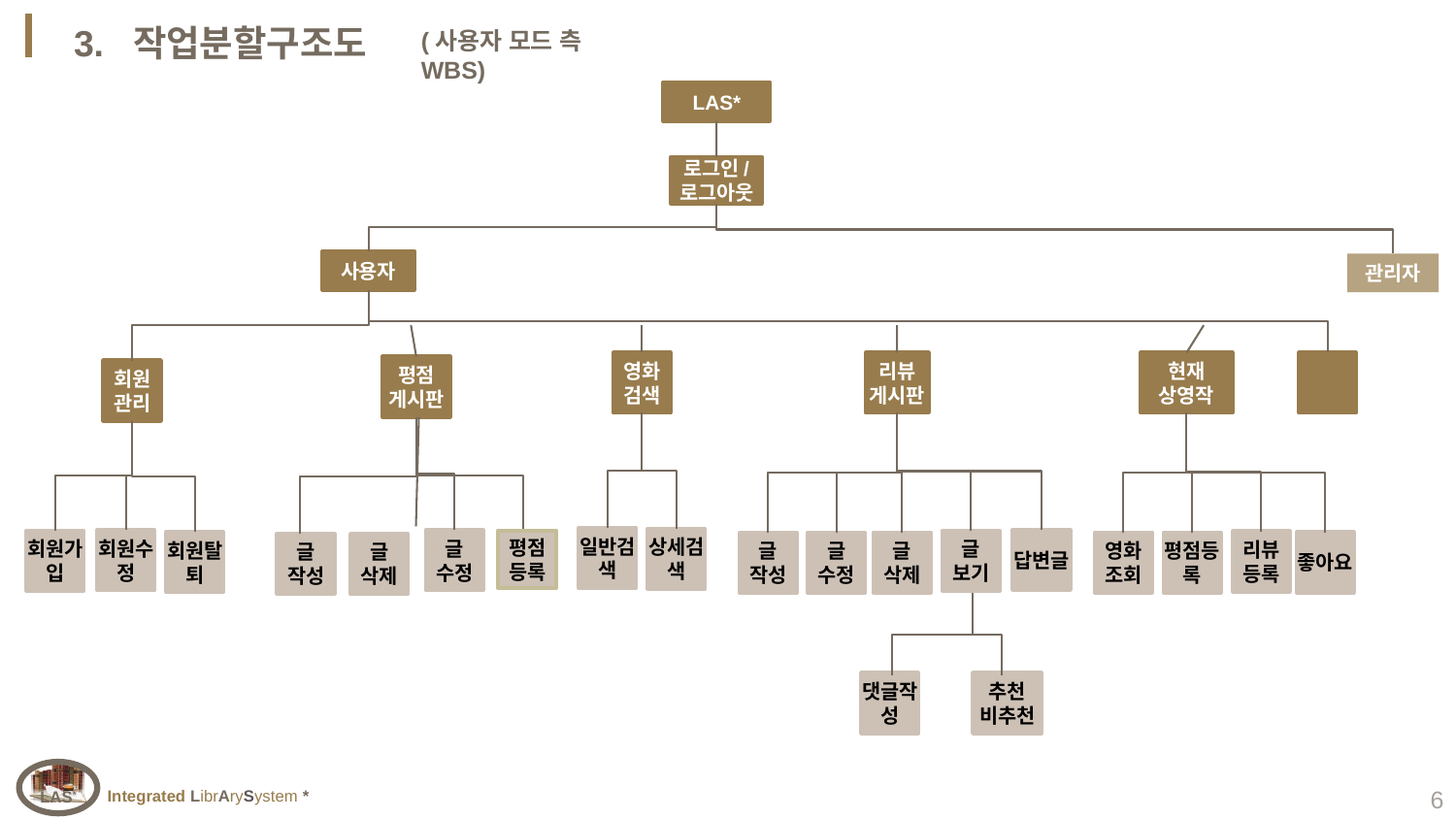

3.  작업분할구조도
(사용자 모드 측 WBS)
LAS*
로그인/
로그아웃
사용자
관리자
영화
검색
리뷰
게시판
현재
상영작

평점
게시판
회원
관리
일반검색
상세검색
답변글
글
수정
회원수정
평점
등록
회원가입
글
보기
리뷰
등록
회원탈퇴
좋아요
글
삭제
영화
조회
평점등록
글
작성
글
수정
글
작성
글
삭제
댓글작성
추천
비추천
6